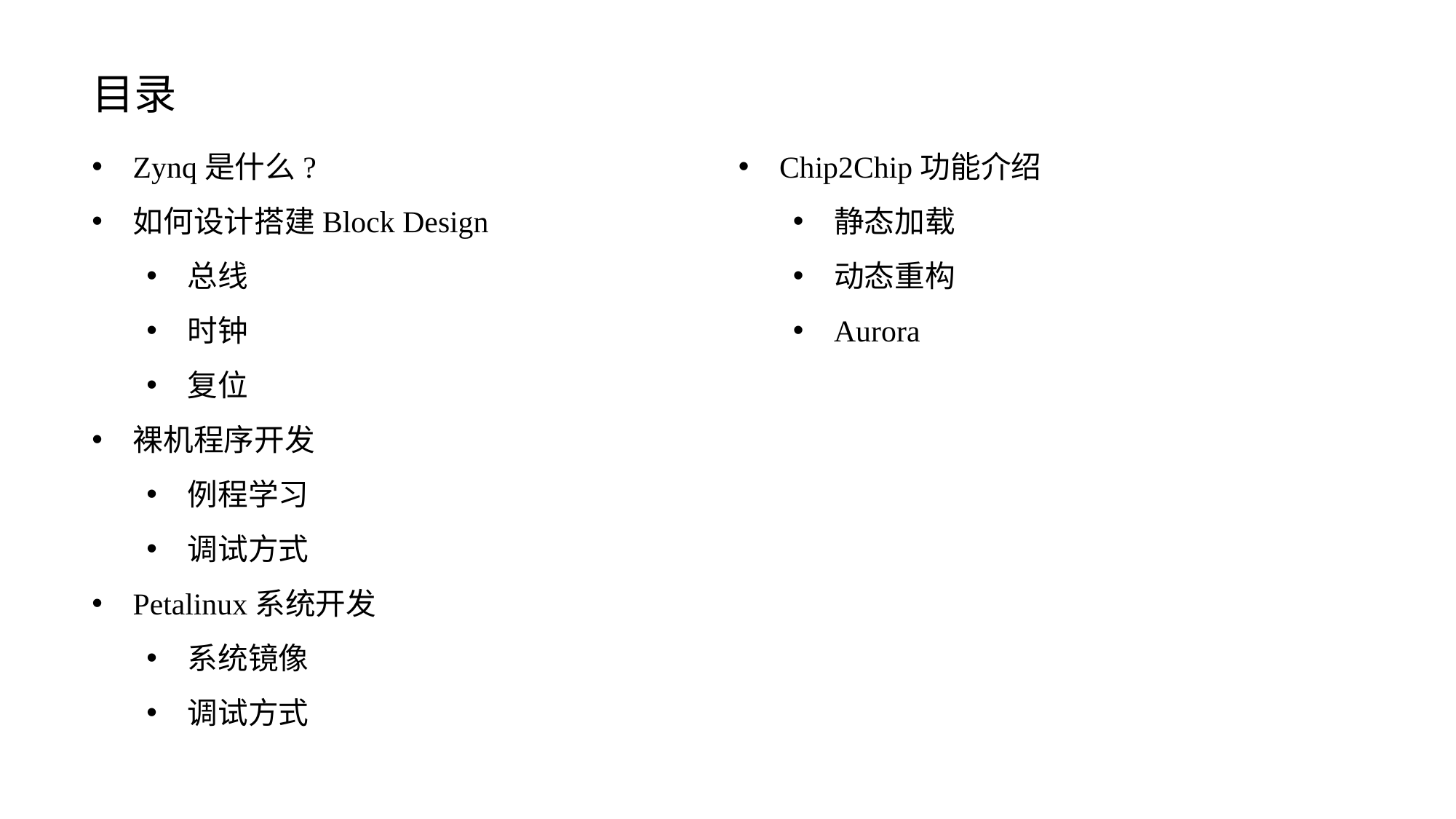

目录
Zynq是什么?
如何设计搭建Block Design
总线
时钟
复位
裸机程序开发
例程学习
调试方式
Petalinux系统开发
系统镜像
调试方式
Chip2Chip功能介绍
静态加载
动态重构
Aurora